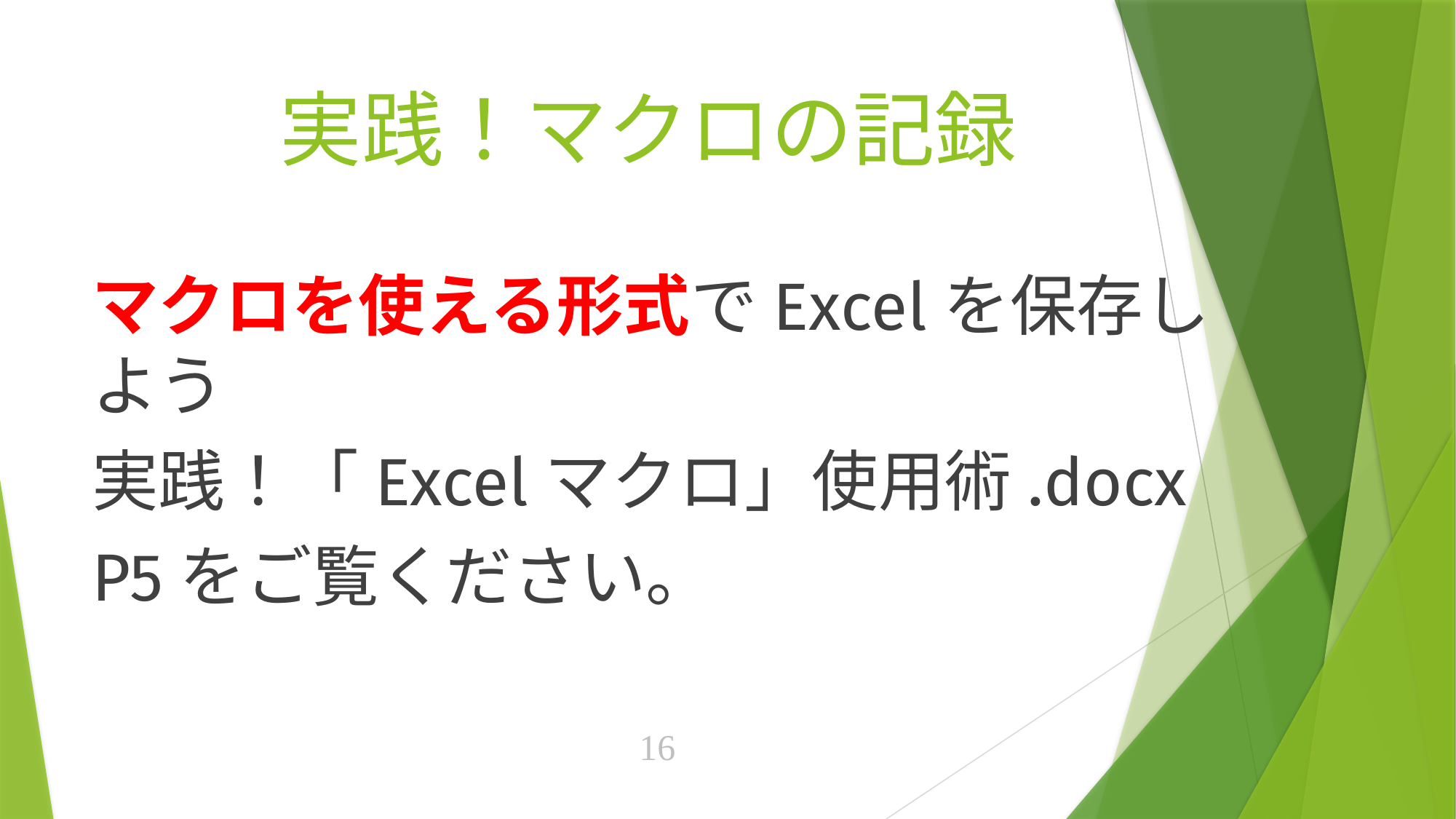

# 実践！マクロの記録
マクロを使える形式でExcelを保存しよう
実践！「Excelマクロ」使用術.docx
P5をご覧ください。
16